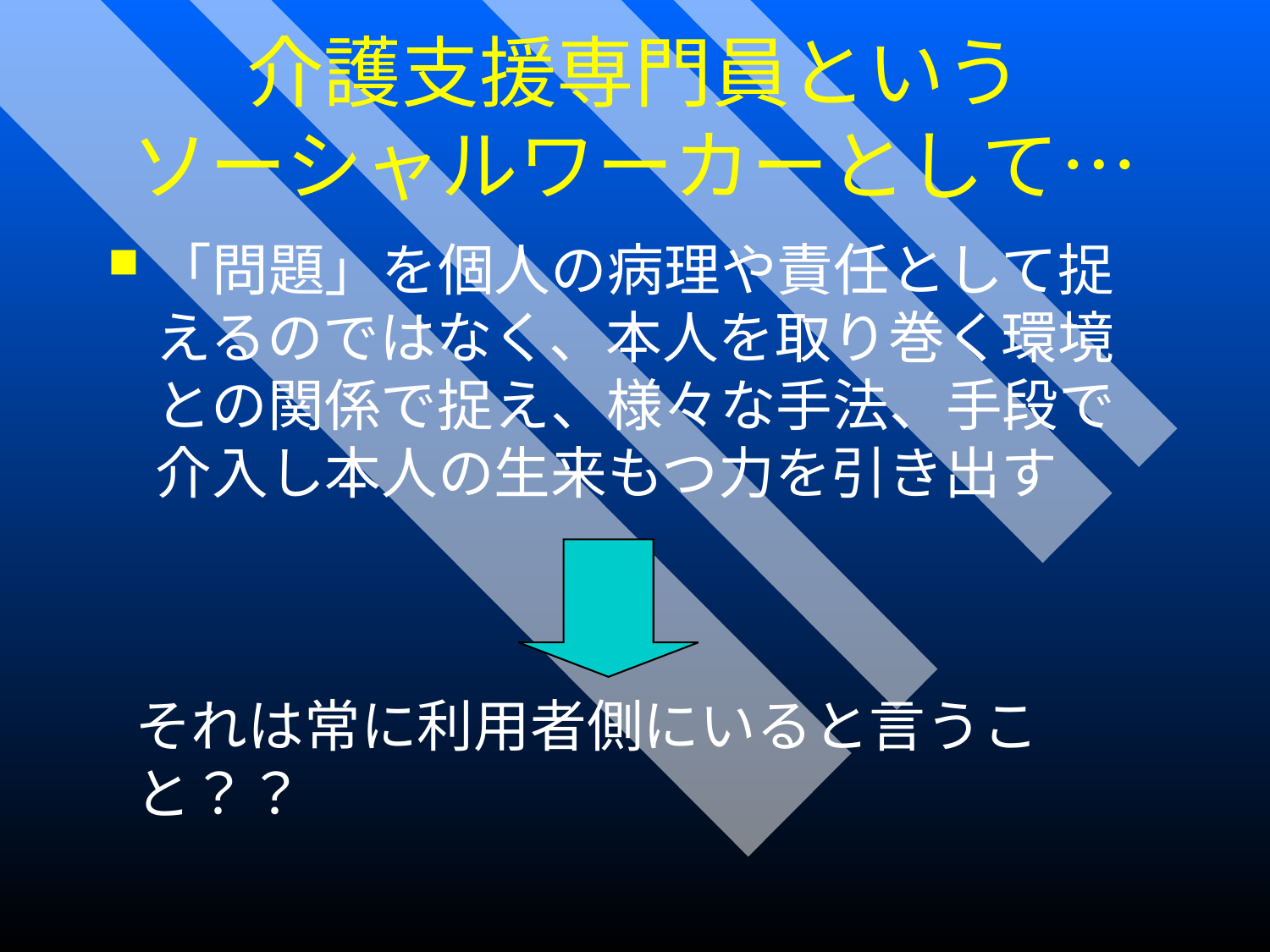

介護支援専門員という
ソーシャルワーカーとして…
「問題」を個人の病理や責任として捉えるのではなく、本人を取り巻く環境との関係で捉え、様々な手法、手段で介入し本人の生来もつ力を引き出す

それは常に利用者側にいると言うこと？？